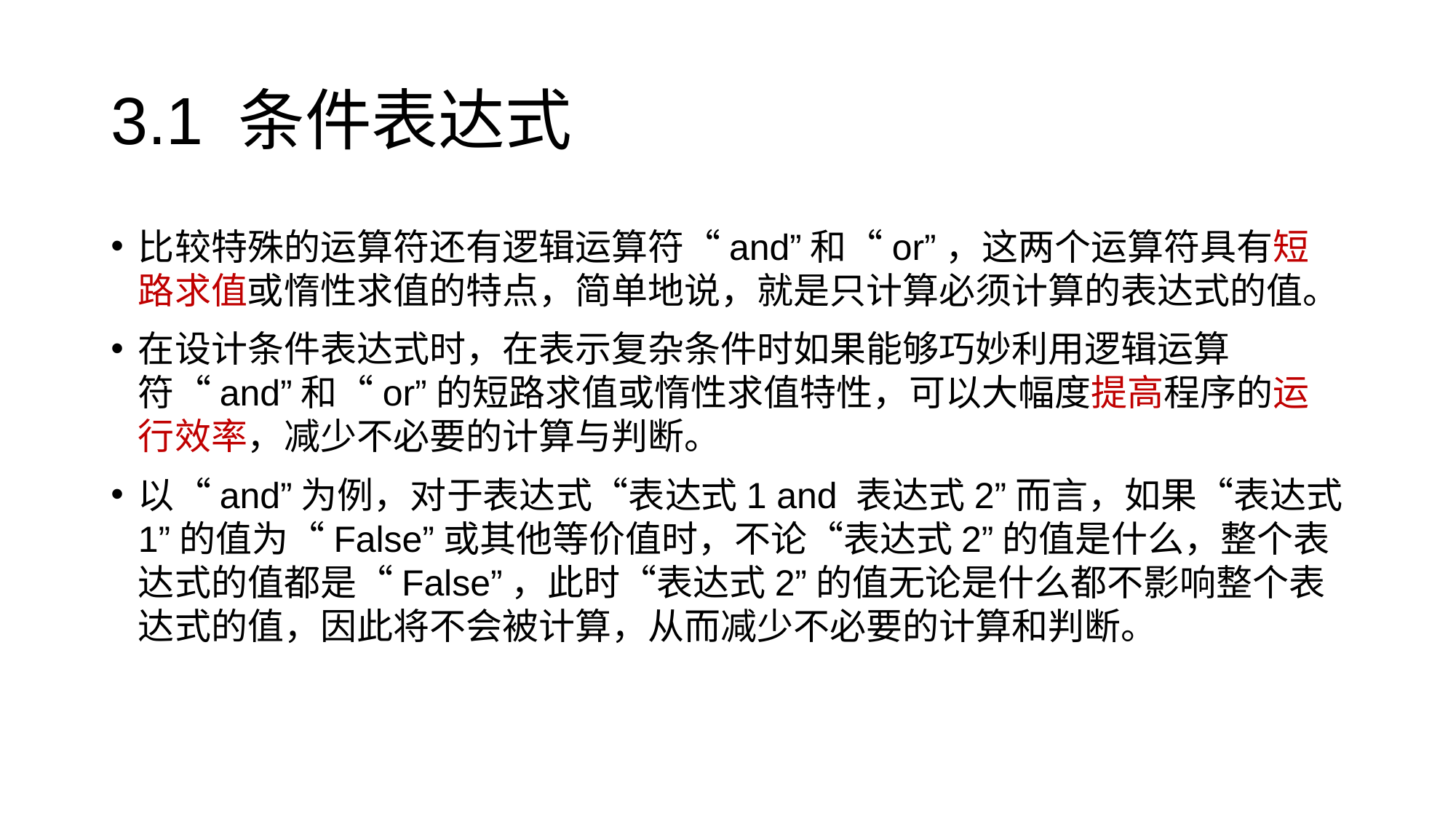

# 3.1 条件表达式
比较特殊的运算符还有逻辑运算符“and”和“or”，这两个运算符具有短路求值或惰性求值的特点，简单地说，就是只计算必须计算的表达式的值。
在设计条件表达式时，在表示复杂条件时如果能够巧妙利用逻辑运算符“and”和“or”的短路求值或惰性求值特性，可以大幅度提高程序的运行效率，减少不必要的计算与判断。
以“and”为例，对于表达式“表达式1 and 表达式2”而言，如果“表达式1”的值为“False”或其他等价值时，不论“表达式2”的值是什么，整个表达式的值都是“False”，此时“表达式2”的值无论是什么都不影响整个表达式的值，因此将不会被计算，从而减少不必要的计算和判断。